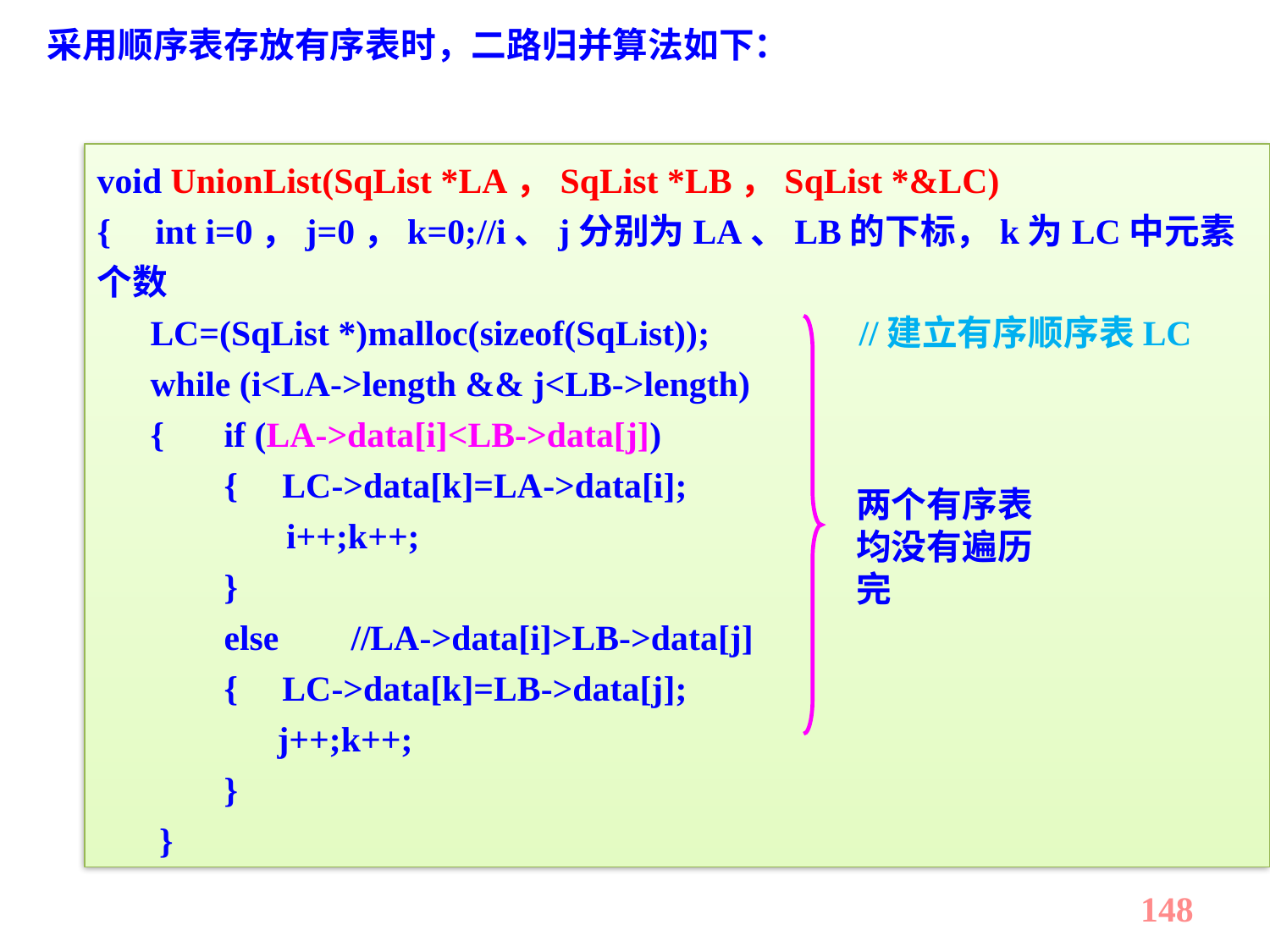

采用顺序表存放有序表时，二路归并算法如下：
void UnionList(SqList *LA，SqList *LB，SqList *&LC)
{     int i=0，j=0，k=0;//i、j分别为LA、LB的下标，k为LC中元素个数
      LC=(SqList *)malloc(sizeof(SqList)); 		//建立有序顺序表LC
      while (i<LA->length && j<LB->length)
      {	if (LA->data[i]<LB->data[j])
	{     LC->data[k]=LA->data[i];
	       i++;k++;
	}
	else	//LA->data[i]>LB->data[j]
	{     LC->data[k]=LB->data[j];
	      j++;k++;
	}
       }

两个有序表均没有遍历完
148